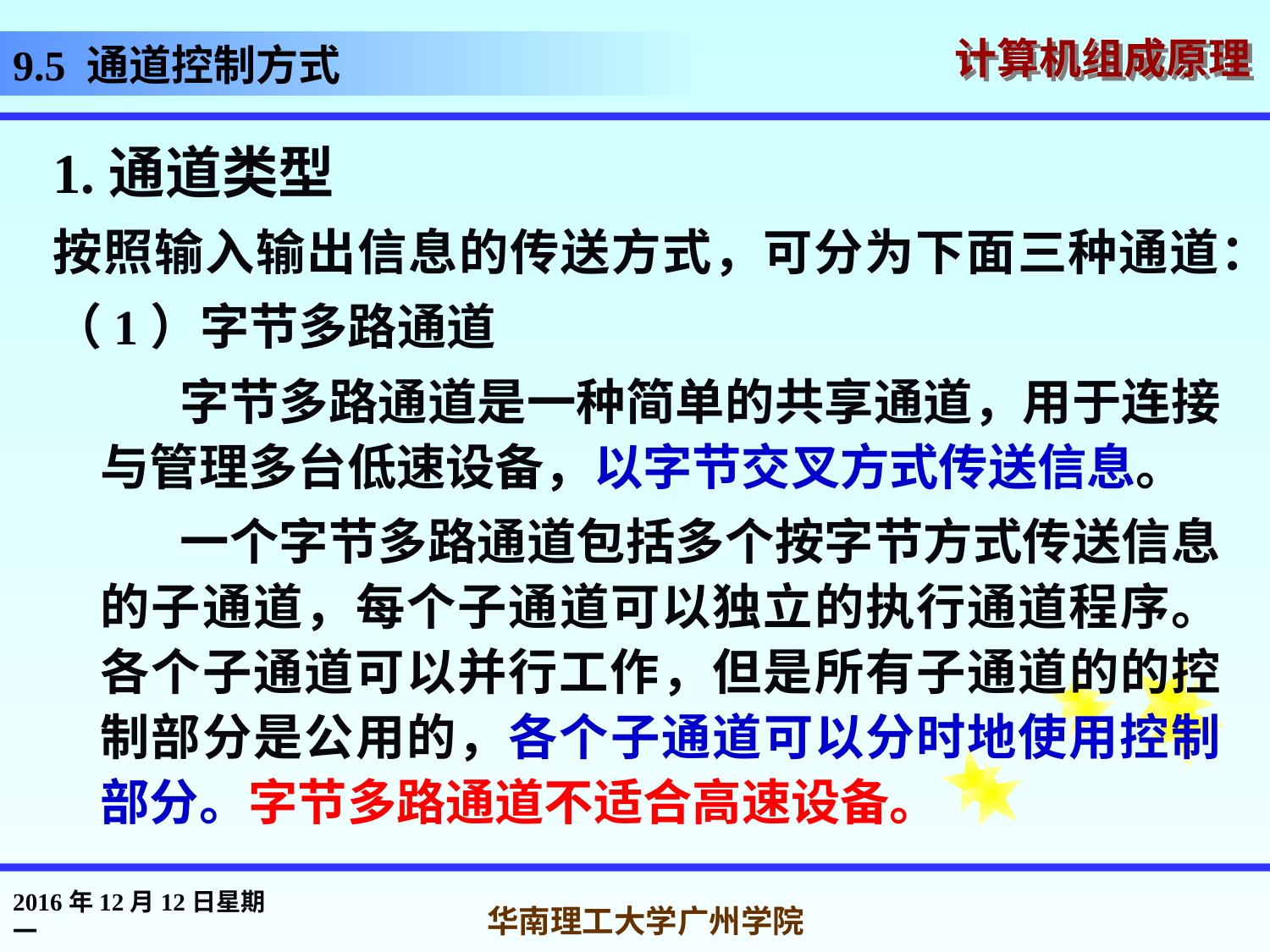

# 9.5 通道控制方式
1.通道类型
按照输入输出信息的传送方式，可分为下面三种通道：
（1）字节多路通道
          字节多路通道是一种简单的共享通道，用于连接与管理多台低速设备，以字节交叉方式传送信息。
          一个字节多路通道包括多个按字节方式传送信息的子通道，每个子通道可以独立的执行通道程序。各个子通道可以并行工作，但是所有子通道的的控制部分是公用的，各个子通道可以分时地使用控制部分。字节多路通道不适合高速设备。
2016年12月12日星期一
华南理工大学广州学院